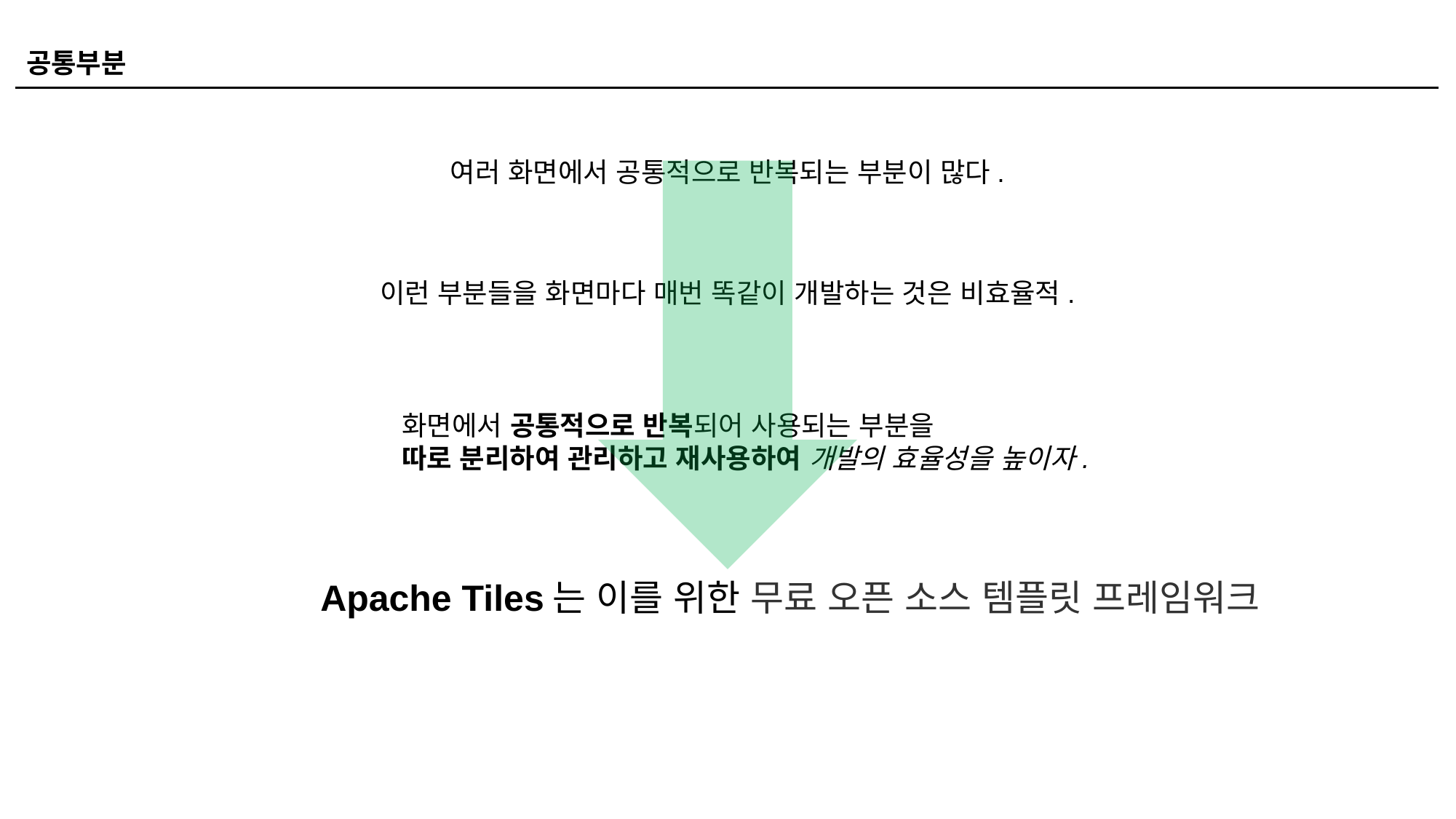

공통부분
여러 화면에서 공통적으로 반복되는 부분이 많다.

이런 부분들을 화면마다 매번 똑같이 개발하는 것은 비효율적.
화면에서 공통적으로 반복되어 사용되는 부분을
따로 분리하여 관리하고 재사용하여 개발의 효율성을 높이자.
Apache Tiles는 이를 위한 무료 오픈 소스 템플릿 프레임워크